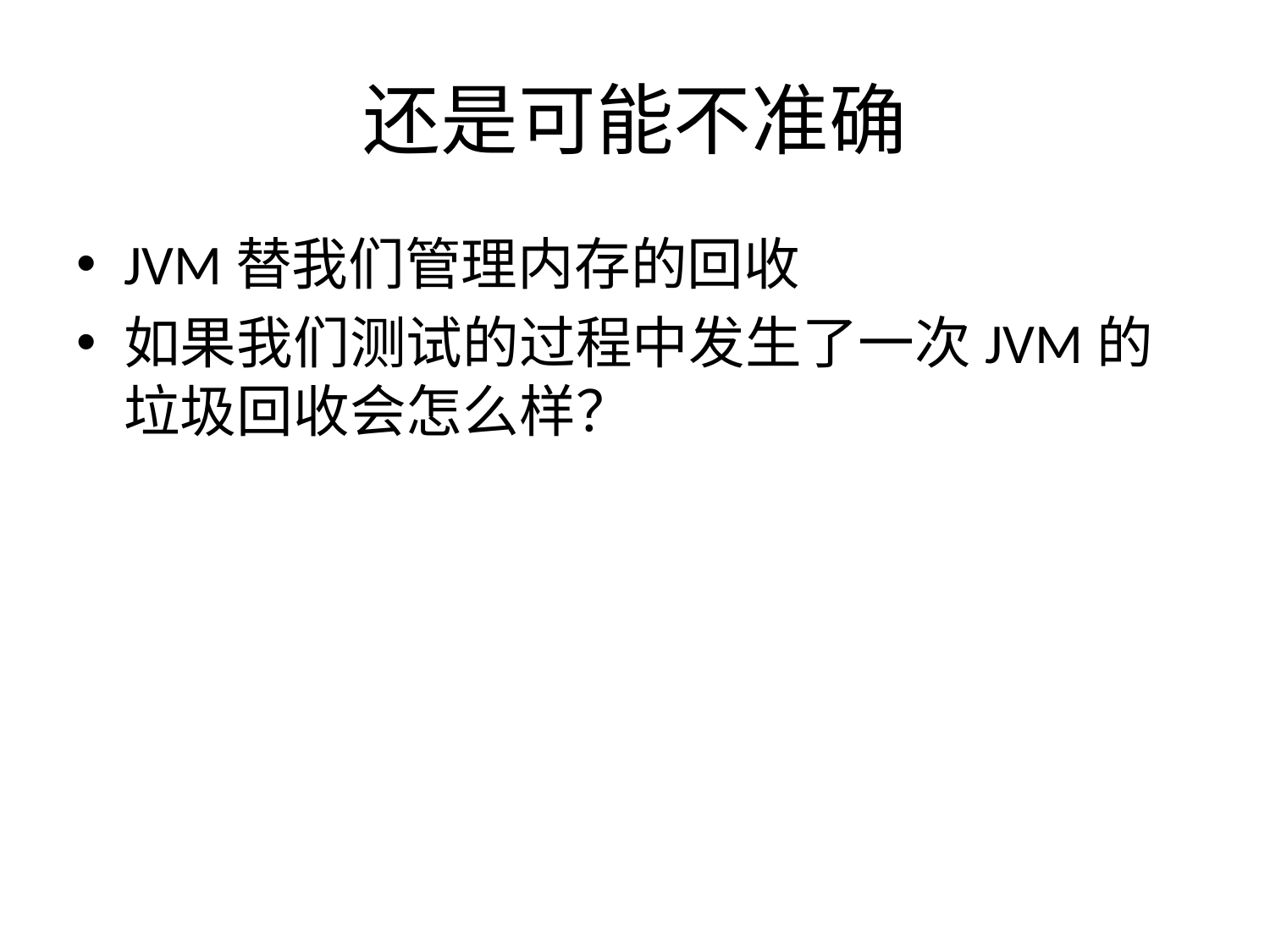

# 还是可能不准确
JVM替我们管理内存的回收
如果我们测试的过程中发生了一次JVM的垃圾回收会怎么样？